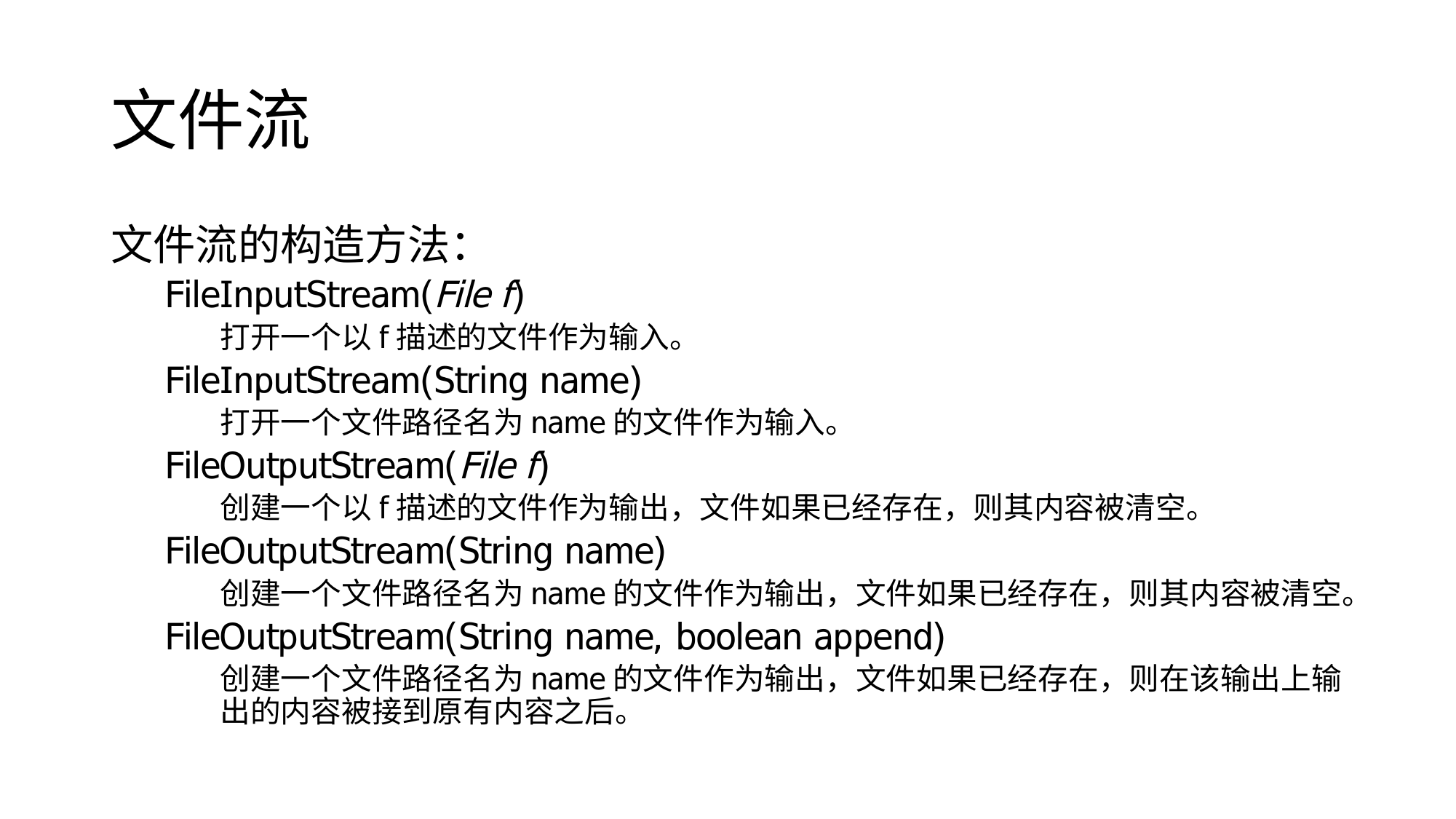

# 文件流
文件流的构造方法：
FileInputStream(File f)
打开一个以f描述的文件作为输入。
FileInputStream(String name)
打开一个文件路径名为name的文件作为输入。
FileOutputStream(File f)
创建一个以f描述的文件作为输出，文件如果已经存在，则其内容被清空。
FileOutputStream(String name)
创建一个文件路径名为name的文件作为输出，文件如果已经存在，则其内容被清空。
FileOutputStream(String name, boolean append)
创建一个文件路径名为name的文件作为输出，文件如果已经存在，则在该输出上输出的内容被接到原有内容之后。